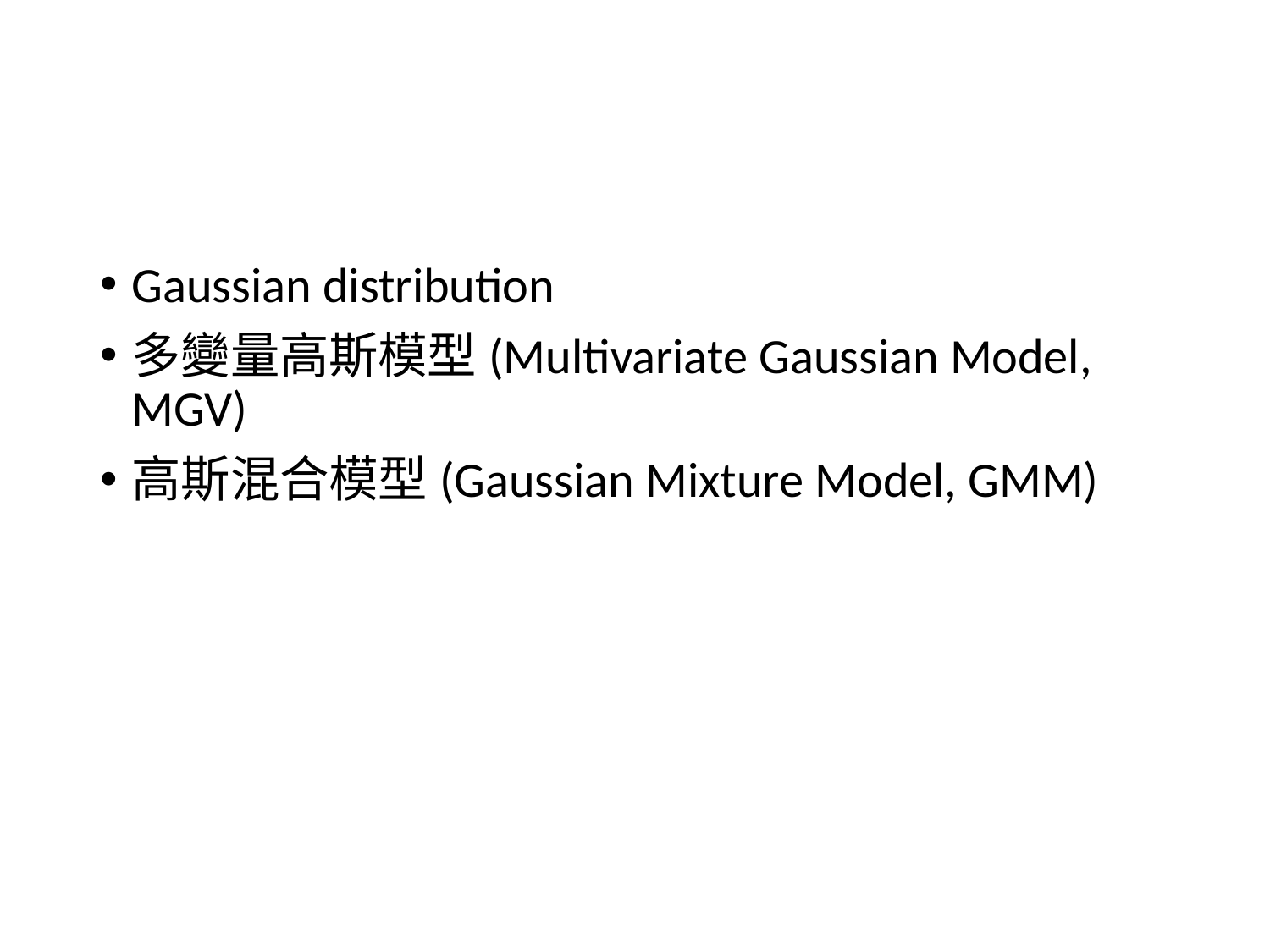

#
Gaussian distribution
多變量高斯模型(Multivariate Gaussian Model, MGV)
高斯混合模型(Gaussian Mixture Model, GMM)